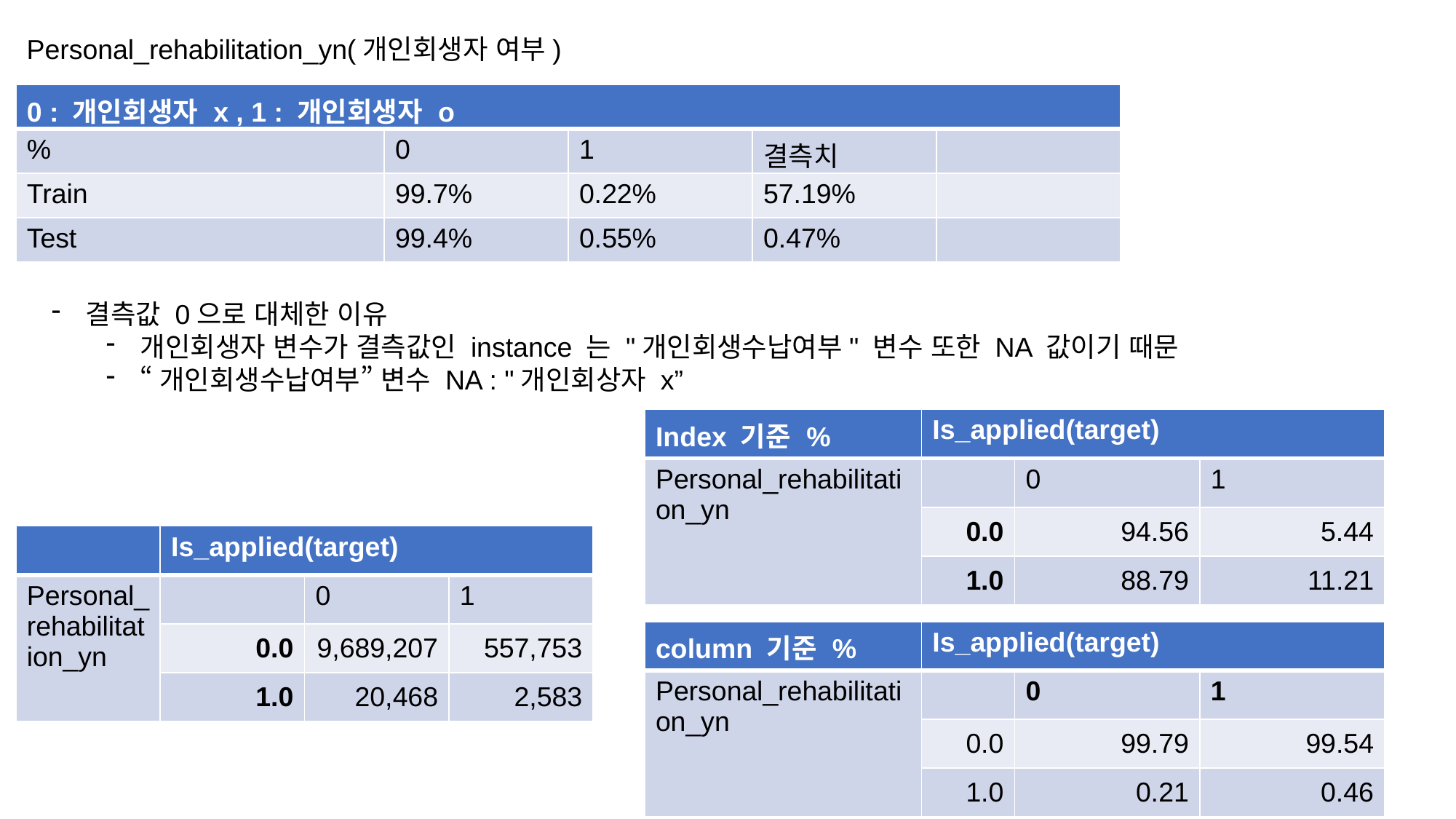

Personal_rehabilitation_yn(개인회생자 여부)
| 0 : 개인회생자 x , 1 : 개인회생자 o |  |  |  |  |
| --- | --- | --- | --- | --- |
| % | 0 | 1 | 결측치 |  |
| Train | 99.7% | 0.22% | 57.19% |  |
| Test | 99.4% | 0.55% | 0.47% |  |
결측값 0으로 대체한 이유
개인회생자 변수가 결측값인 instance 는 "개인회생수납여부" 변수 또한 NA 값이기 때문
“개인회생수납여부” 변수 NA : "개인회상자 x”
| Index 기준 % | Is\_applied(target) |  |  |
| --- | --- | --- | --- |
| Personal\_rehabilitation\_yn |  | 0 | 1 |
|  | 0.0 | 94.56 | 5.44 |
|  | 1.0 | 88.79 | 11.21 |
|  | Is\_applied(target) |  |  |
| --- | --- | --- | --- |
| Personal\_rehabilitation\_yn |  | 0 | 1 |
|  | 0.0 | 9,689,207 | 557,753 |
|  | 1.0 | 20,468 | 2,583 |
| column 기준 % | Is\_applied(target) |  |  |
| --- | --- | --- | --- |
| Personal\_rehabilitation\_yn |  | 0 | 1 |
|  | 0.0 | 99.79 | 99.54 |
|  | 1.0 | 0.21 | 0.46 |